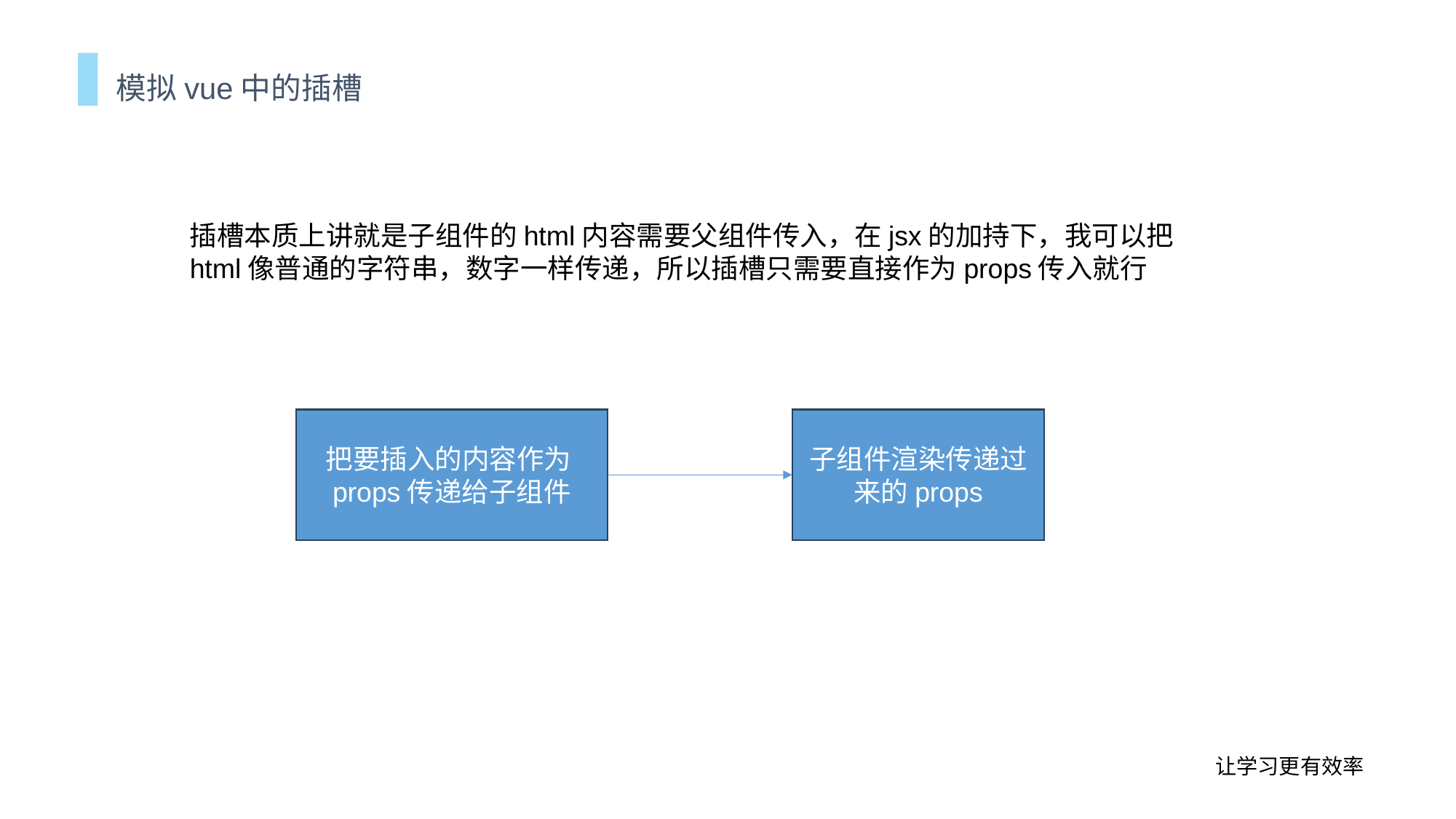

模拟vue中的插槽

插槽本质上讲就是子组件的html内容需要父组件传入，在jsx的加持下，我可以把html像普通的字符串，数字一样传递，所以插槽只需要直接作为props传入就行
把要插入的内容作为props传递给子组件
子组件渲染传递过来的props